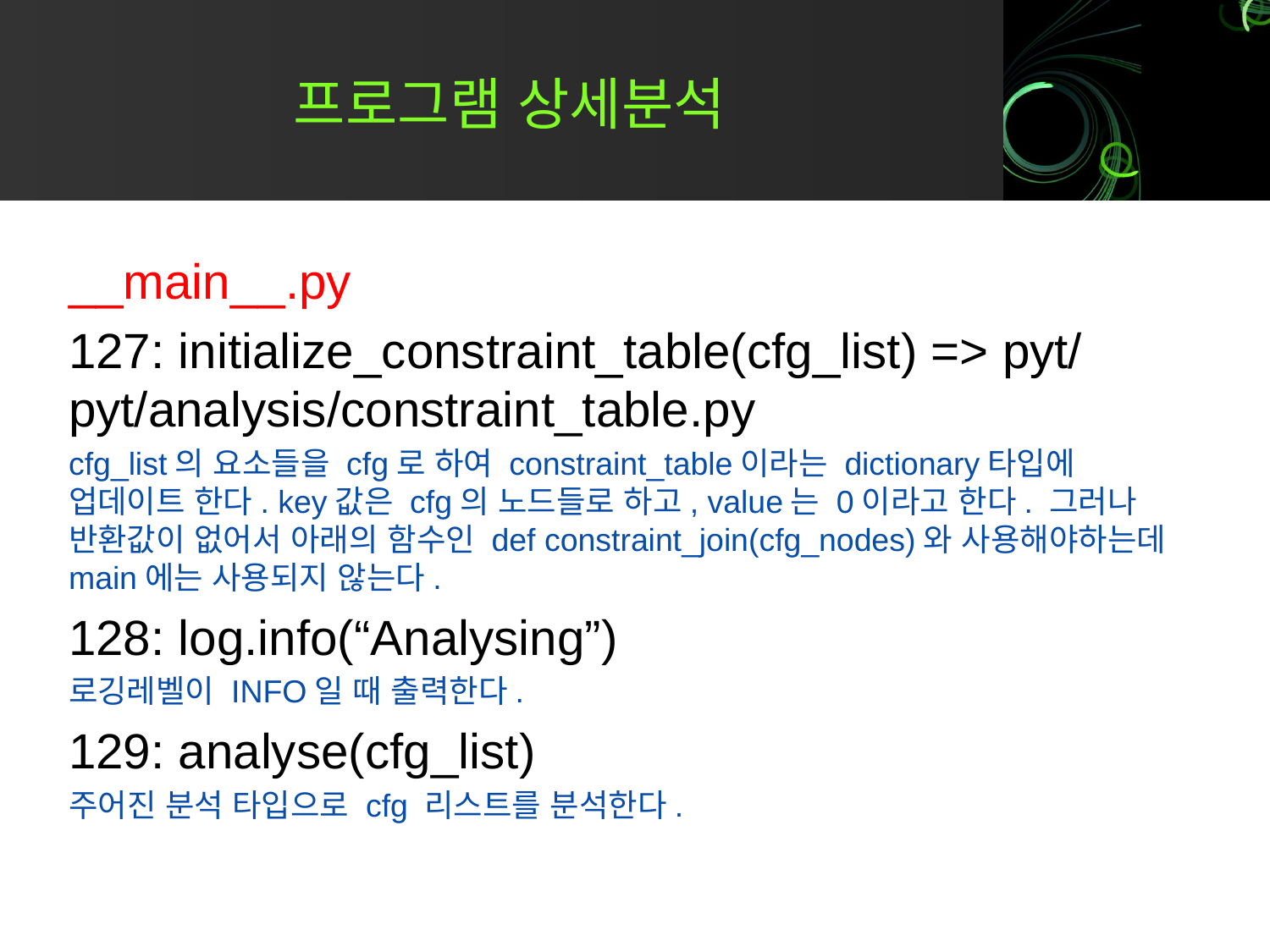

# 프로그램 상세분석

__main__.py
127: initialize_constraint_table(cfg_list) => pyt/pyt/analysis/constraint_table.py
cfg_list의 요소들을 cfg로 하여 constraint_table이라는 dictionary타입에 업데이트 한다. key값은 cfg의 노드들로 하고, value는 0이라고 한다. 그러나 반환값이 없어서 아래의 함수인 def constraint_join(cfg_nodes)와 사용해야하는데 main에는 사용되지 않는다.
128: log.info(“Analysing”)
로깅레벨이 INFO일 때 출력한다.
129: analyse(cfg_list)
주어진 분석 타입으로 cfg 리스트를 분석한다.